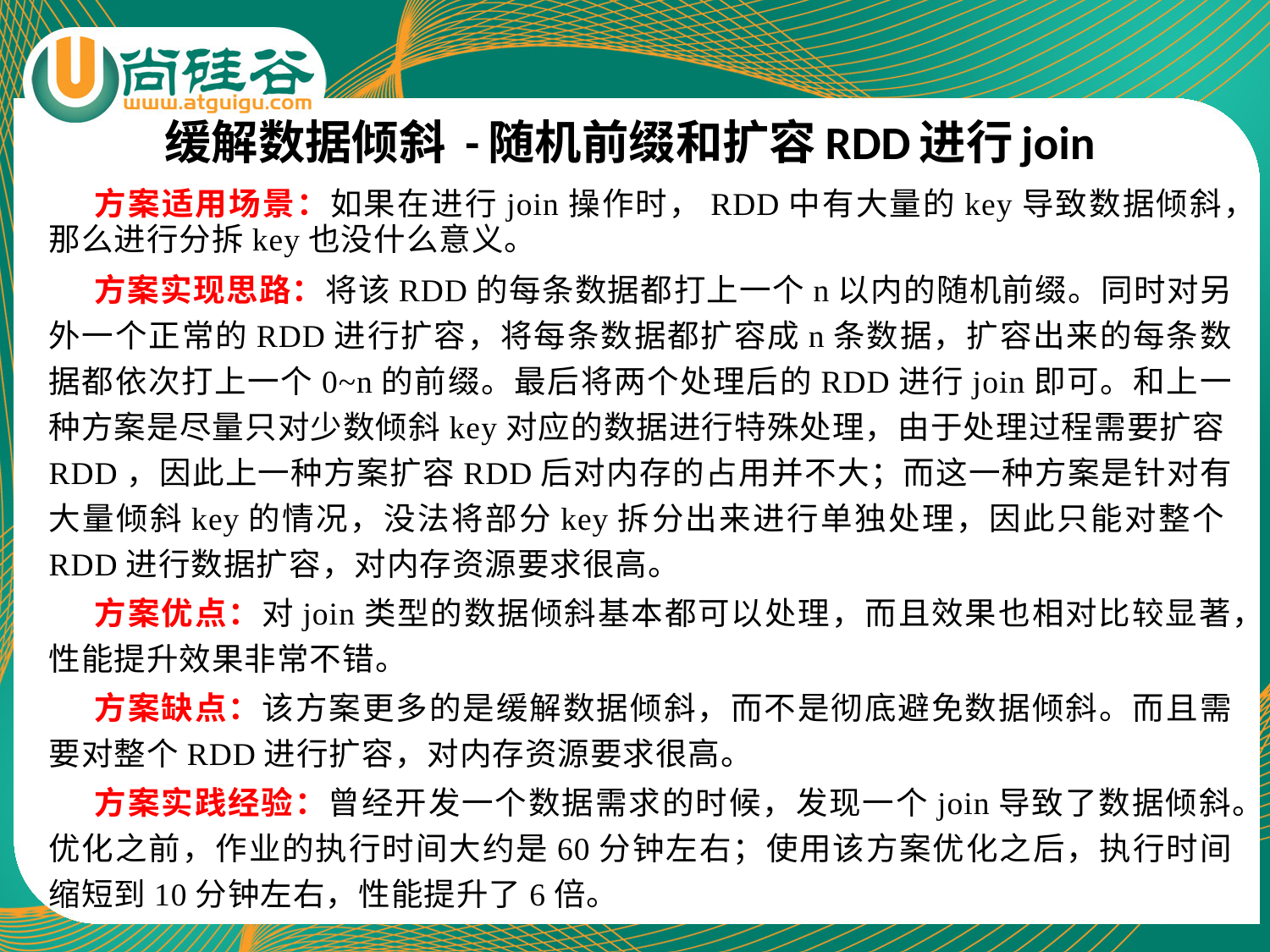

# 缓解数据倾斜 -随机前缀和扩容RDD进行join
方案适用场景：如果在进行join操作时，RDD中有大量的key导致数据倾斜，那么进行分拆key也没什么意义。
方案实现思路：将该RDD的每条数据都打上一个n以内的随机前缀。同时对另外一个正常的RDD进行扩容，将每条数据都扩容成n条数据，扩容出来的每条数据都依次打上一个0~n的前缀。最后将两个处理后的RDD进行join即可。和上一种方案是尽量只对少数倾斜key对应的数据进行特殊处理，由于处理过程需要扩容RDD，因此上一种方案扩容RDD后对内存的占用并不大；而这一种方案是针对有大量倾斜key的情况，没法将部分key拆分出来进行单独处理，因此只能对整个RDD进行数据扩容，对内存资源要求很高。
方案优点：对join类型的数据倾斜基本都可以处理，而且效果也相对比较显著，性能提升效果非常不错。
方案缺点：该方案更多的是缓解数据倾斜，而不是彻底避免数据倾斜。而且需要对整个RDD进行扩容，对内存资源要求很高。
方案实践经验：曾经开发一个数据需求的时候，发现一个join导致了数据倾斜。优化之前，作业的执行时间大约是60分钟左右；使用该方案优化之后，执行时间缩短到10分钟左右，性能提升了6倍。